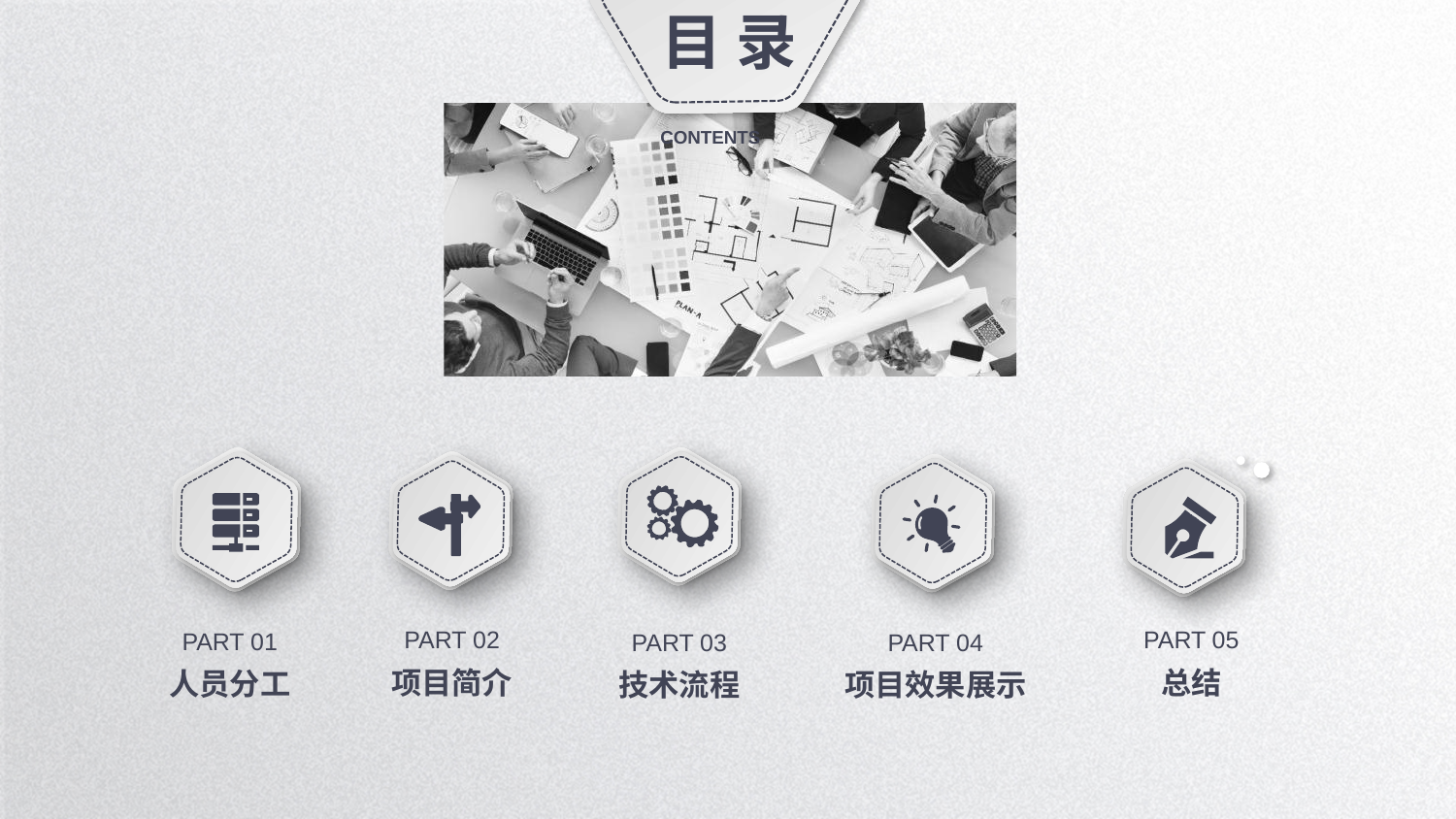

目 录

CONTENTS

PART 03
技术流程

PART 01
人员分工

PART 05
总结

PART 02
项目简介

PART 04
项目效果展示